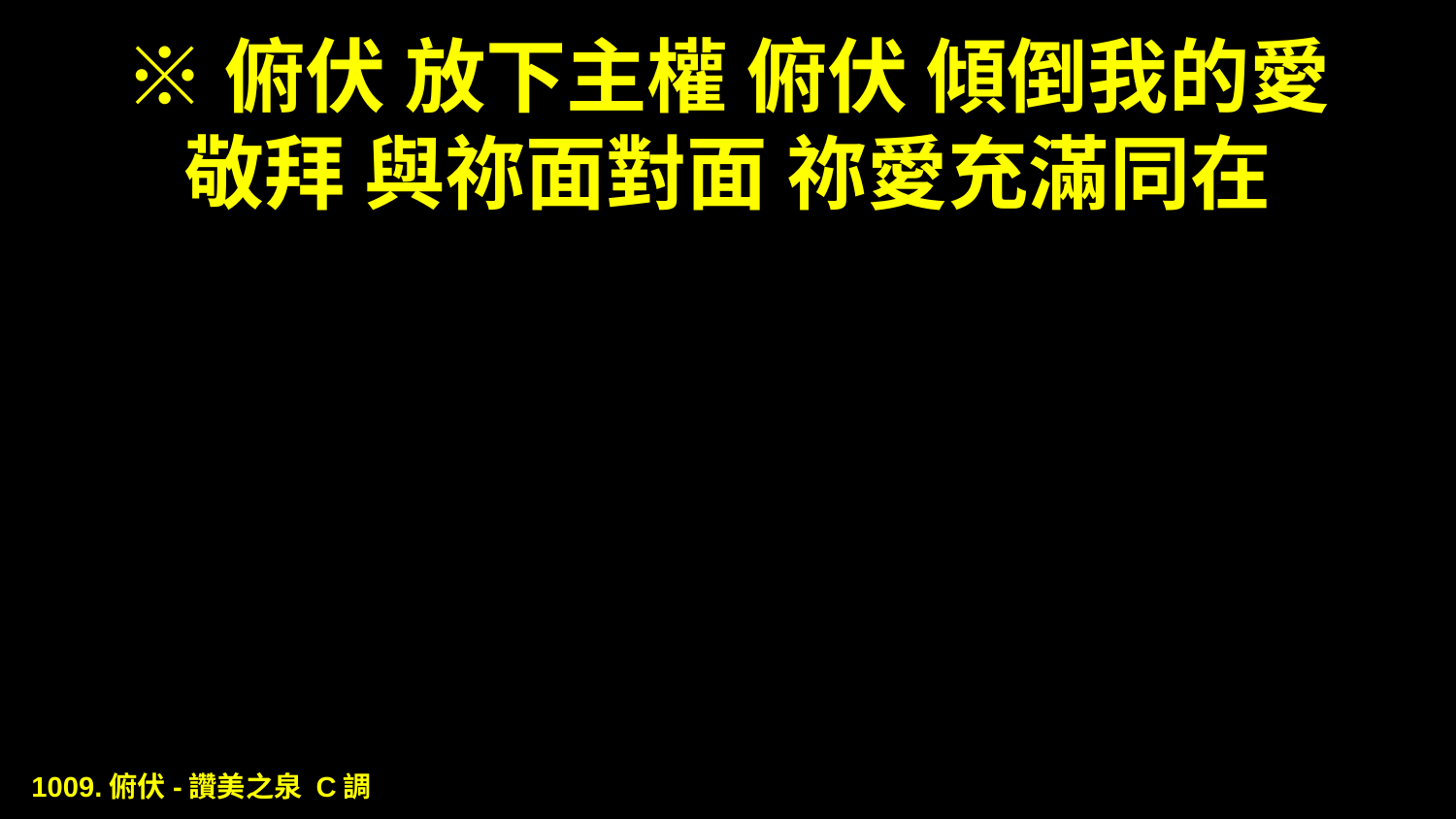

# ※俯伏 放下主權 俯伏 傾倒我的愛 敬拜 與祢面對面 祢愛充滿同在
1009.俯伏-讚美之泉 C調